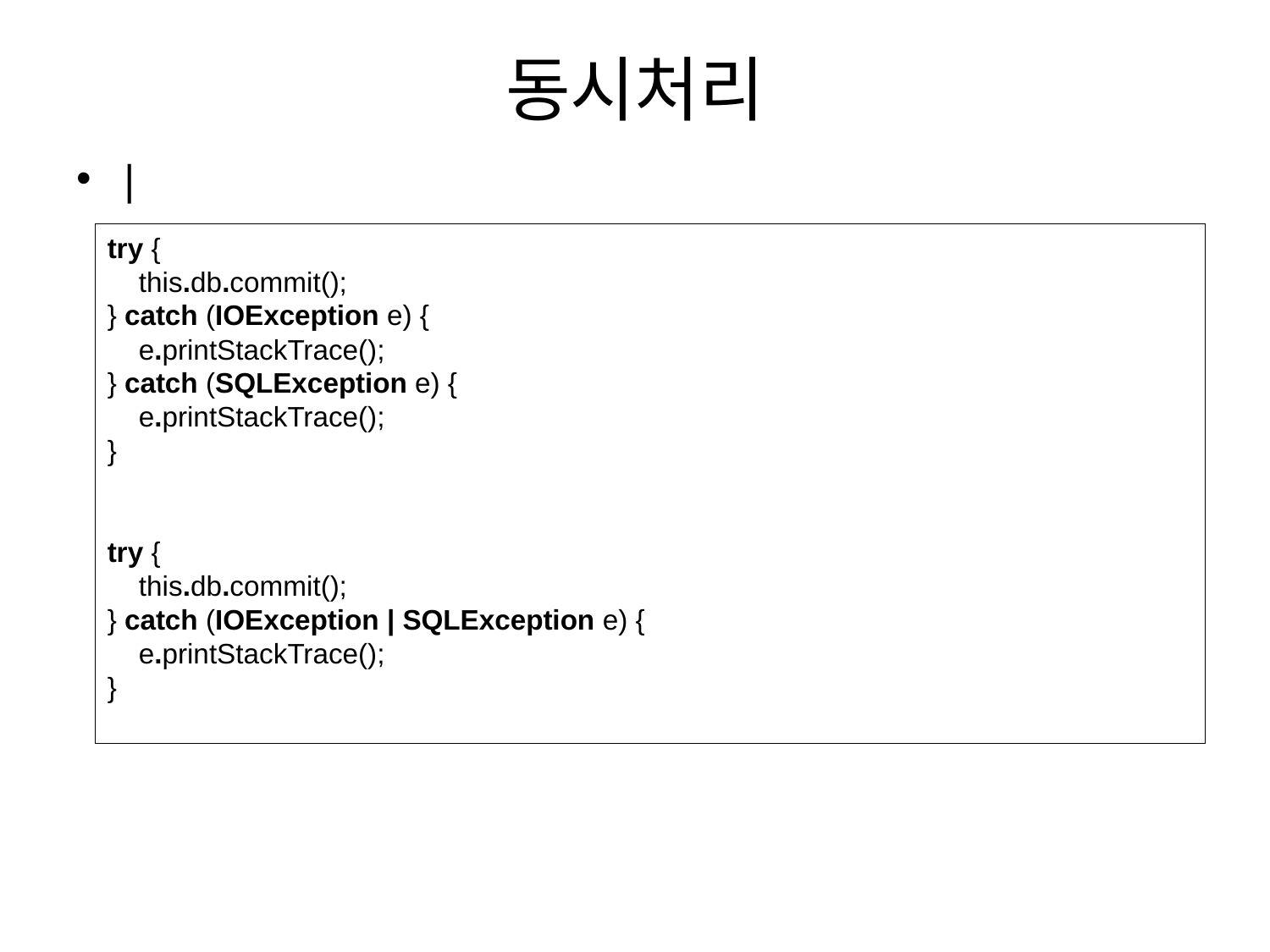

# 동시처리
|
try {
    this.db.commit();
} catch (IOException e) {
    e.printStackTrace();
} catch (SQLException e) {
    e.printStackTrace();
}

try {
    this.db.commit();
} catch (IOException | SQLException e) {
    e.printStackTrace();
}